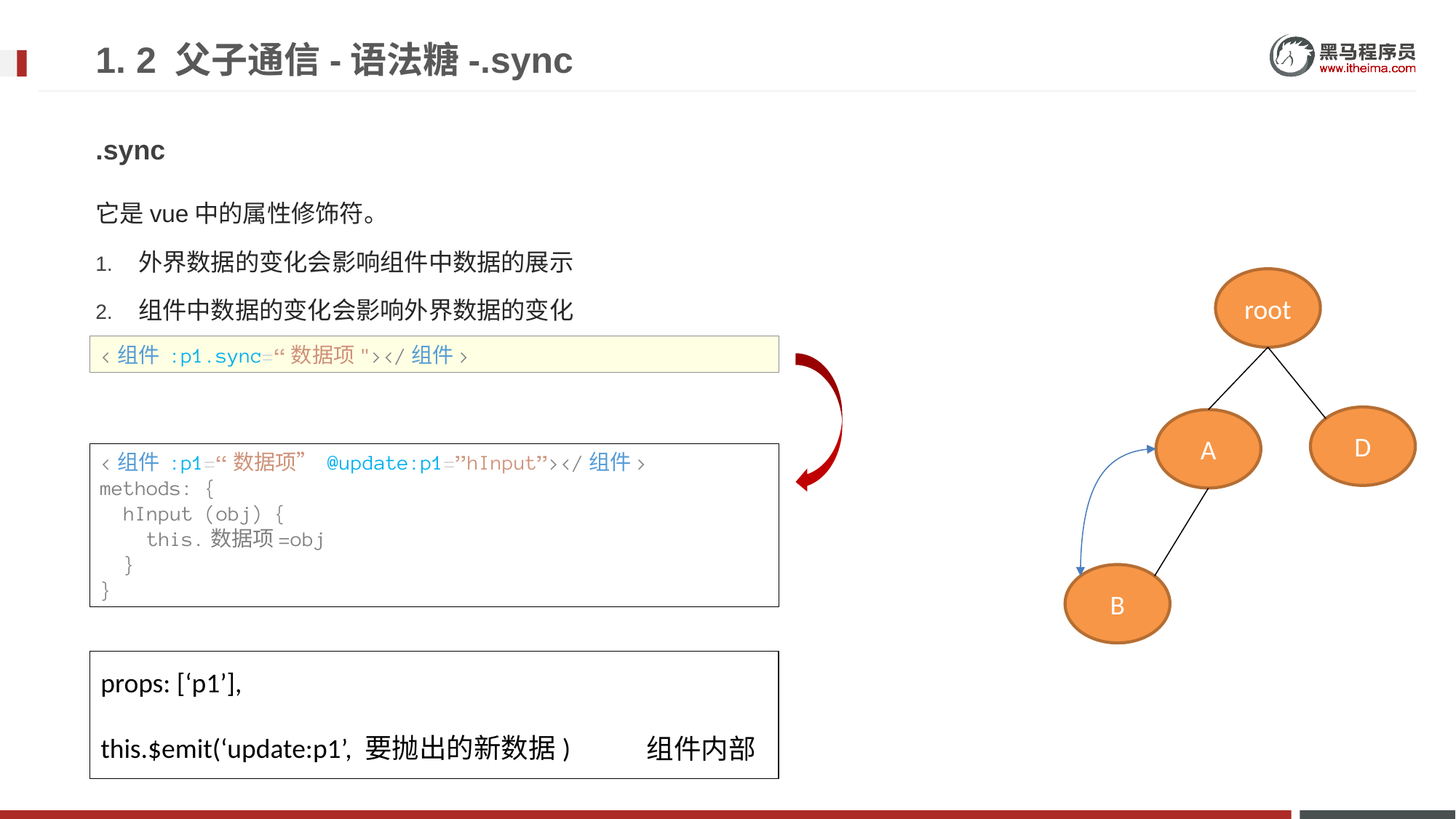

# 1. 2 父子通信-语法糖-.sync
.sync
它是vue中的属性修饰符。
外界数据的变化会影响组件中数据的展示
组件中数据的变化会影响外界数据的变化
root
<组件 :p1.sync=“数据项"></组件>

D
A
<组件 :p1=“数据项” @update:p1=”hInput”></组件>
methods: {
  hInput (obj) {
    this.数据项=obj
  }
}
B

props: [‘p1’],

this.$emit(‘update:p1’, 要抛出的新数据)
组件内部